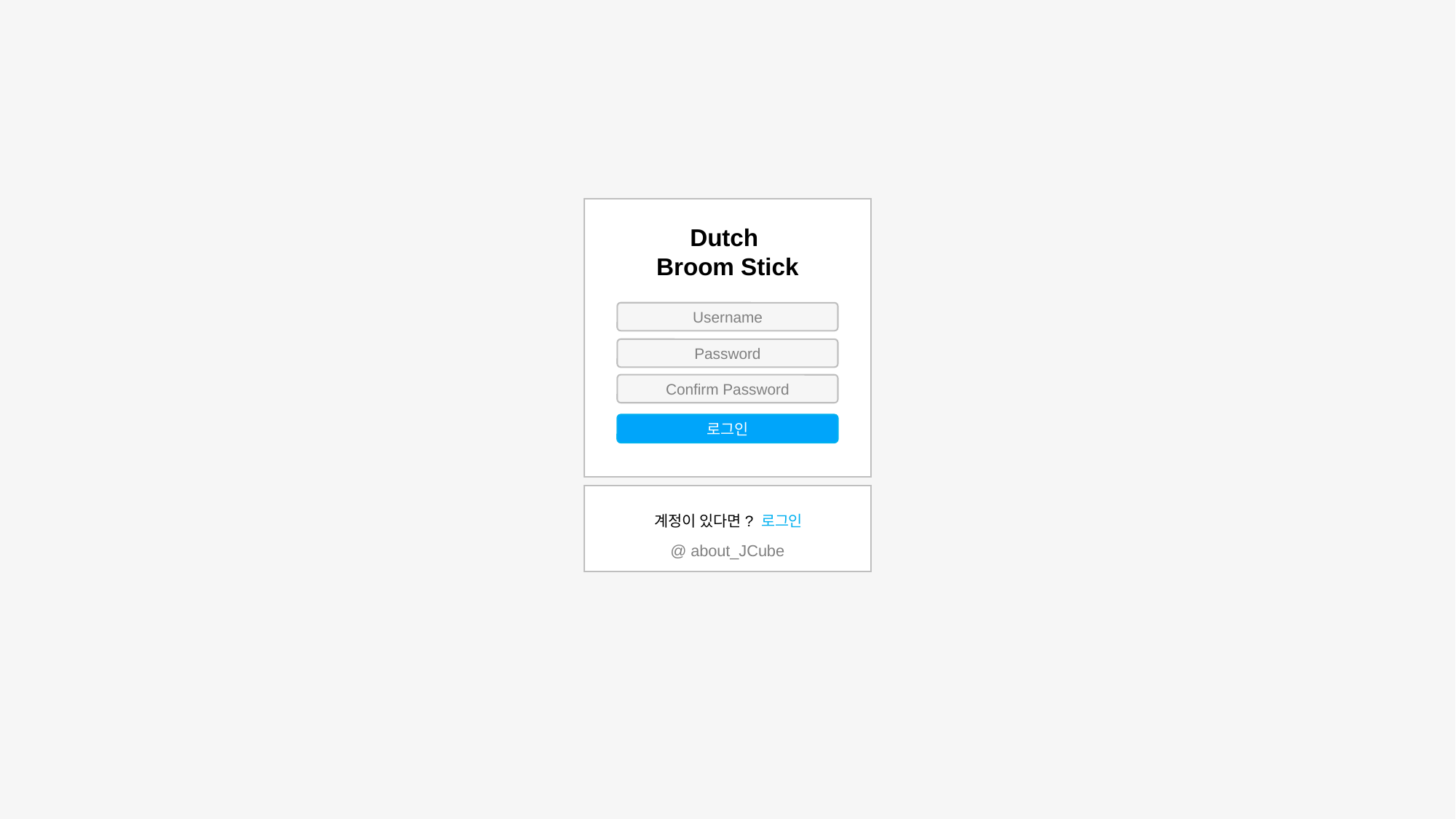

Dutch
Broom Stick
Username
Password
Confirm Password
로그인

계정이 있다면? 로그인
@ about_JCube